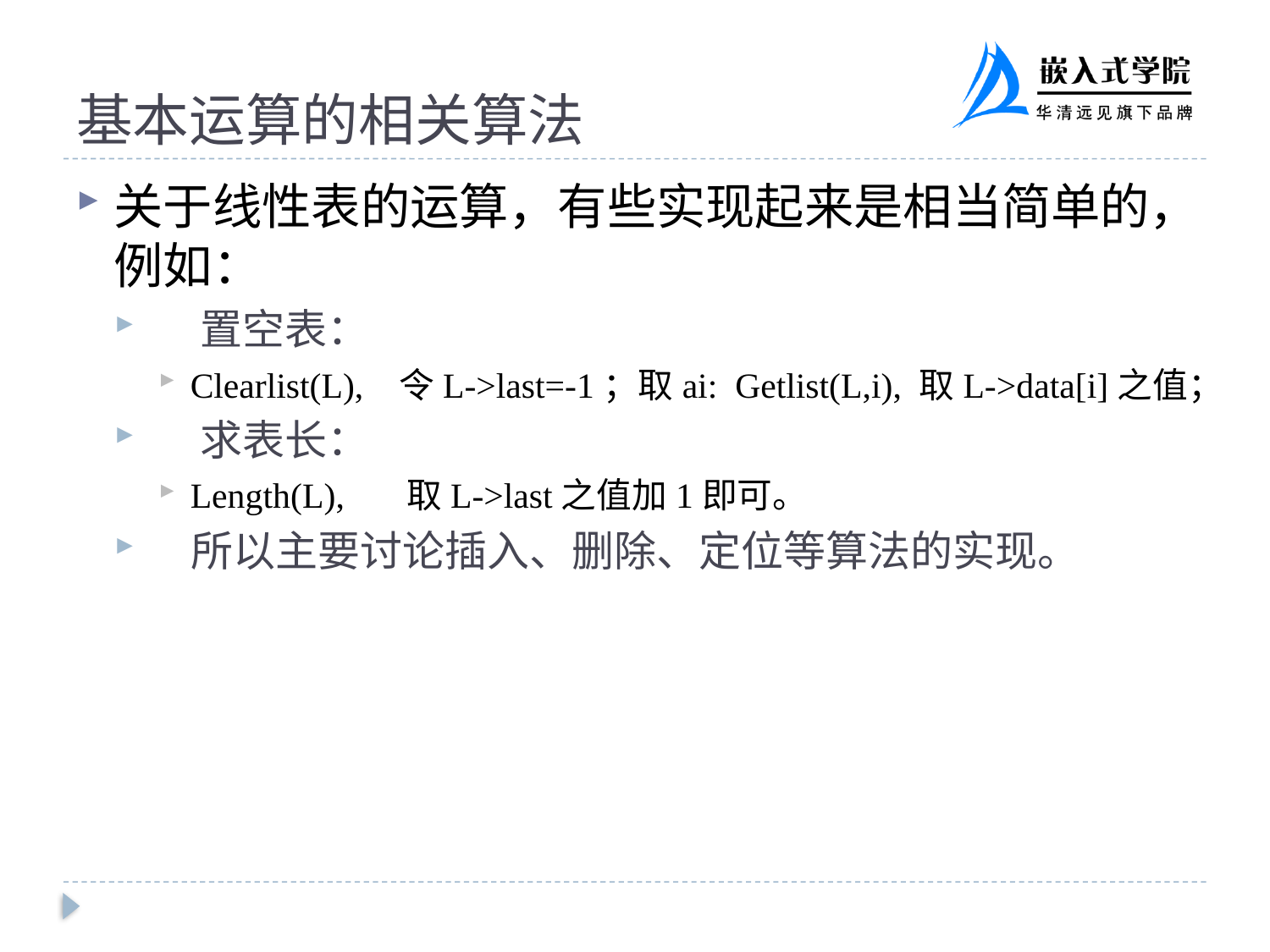

# 基本运算的相关算法
关于线性表的运算，有些实现起来是相当简单的，例如：
    置空表：
Clearlist(L),   令L->last=-1；取ai:  Getlist(L,i), 取L->data[i]之值；
    求表长：
Length(L),      取L->last之值加1即可。
   所以主要讨论插入、删除、定位等算法的实现。
52